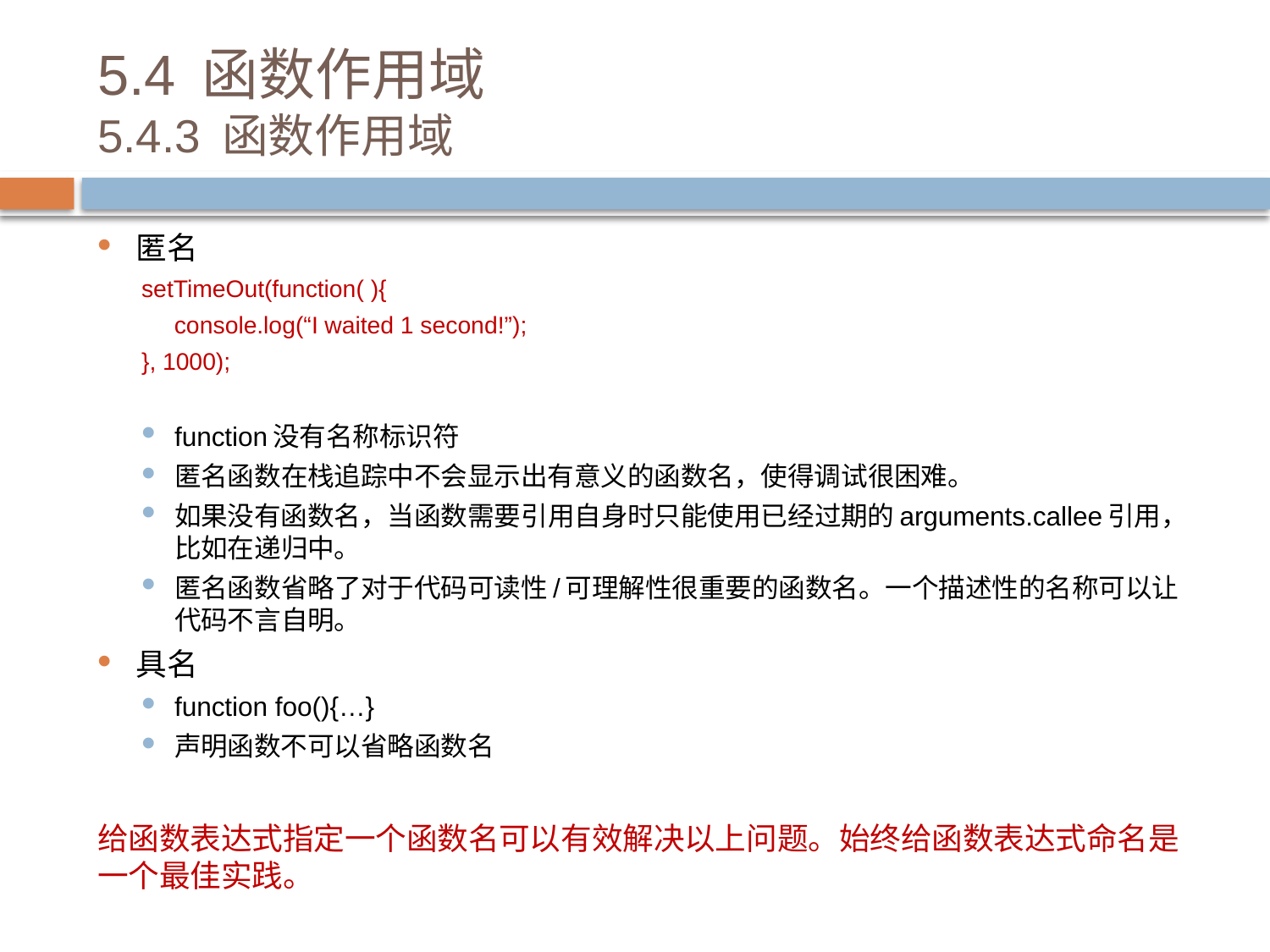

# 5.4 函数作用域 5.4.3 函数作用域
匿名
setTimeOut(function( ){
     console.log(“I waited 1 second!”);
}, 1000);

function没有名称标识符
匿名函数在栈追踪中不会显示出有意义的函数名，使得调试很困难。
如果没有函数名，当函数需要引用自身时只能使用已经过期的arguments.callee引用，比如在递归中。
匿名函数省略了对于代码可读性/可理解性很重要的函数名。一个描述性的名称可以让代码不言自明。
具名
function foo(){…}
声明函数不可以省略函数名

给函数表达式指定一个函数名可以有效解决以上问题。始终给函数表达式命名是一个最佳实践。